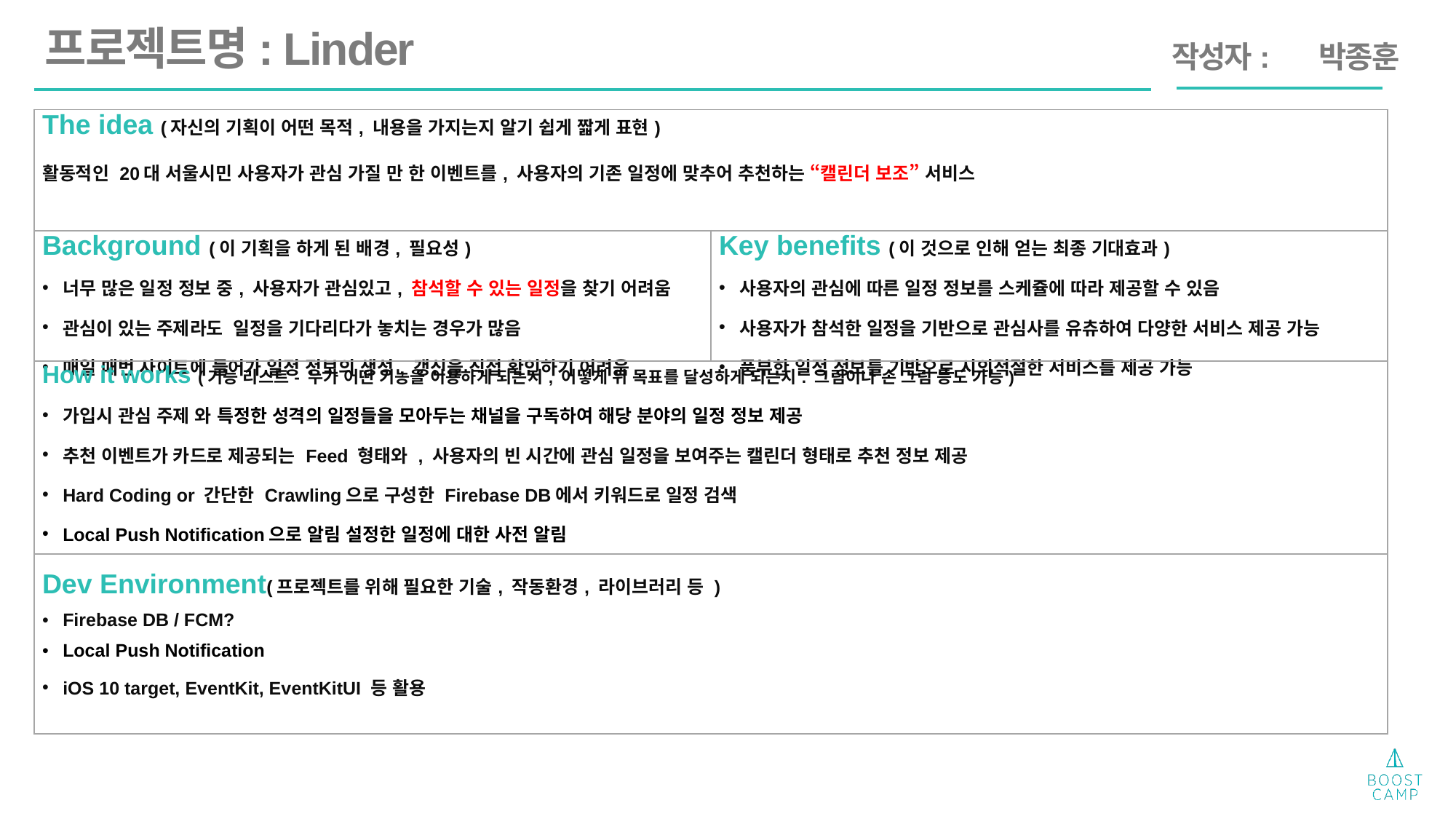

프로젝트명: Linder
작성자:      박종훈
| The idea (자신의 기획이 어떤 목적, 내용을 가지는지 알기 쉽게 짧게 표현)   활동적인 20대 서울시민 사용자가 관심 가질 만 한 이벤트를, 사용자의 기존 일정에 맞추어 추천하는 “캘린더 보조” 서비스 |  |
| --- | --- |
| Background (이 기획을 하게 된 배경, 필요성) 너무 많은 일정 정보 중, 사용자가 관심있고, 참석할 수 있는 일정을 찾기 어려움 관심이 있는 주제라도 일정을 기다리다가 놓치는 경우가 많음 매일 매번 사이트에 들어가 일정 정보의 생성, 갱신을 직접 확인하기 어려움 | Key benefits (이 것으로 인해 얻는 최종 기대효과) 사용자의 관심에 따른 일정 정보를 스케쥴에 따라 제공할 수 있음 사용자가 참석한 일정을 기반으로 관심사를 유츄하여 다양한 서비스 제공 가능 풍부한 일정 정보를 기반으로 시의적절한 서비스를 제공 가능 |
| How it works (기능 리스트- 누가 어떤 기능을 이용하게 되는지, 어떻게 위 목표를 달성하게 되는지. 그림이나 손 그림 등도 가능) 가입시 관심 주제 와 특정한 성격의 일정들을 모아두는 채널을 구독하여 해당 분야의 일정 정보 제공 추천 이벤트가 카드로 제공되는 Feed 형태와 , 사용자의 빈 시간에 관심 일정을 보여주는 캘린더 형태로 추천 정보 제공 Hard Coding or 간단한 Crawling으로 구성한 Firebase DB에서 키워드로 일정 검색 Local Push Notification으로 알림 설정한 일정에 대한 사전 알림 |  |
| Dev Environment(프로젝트를 위해 필요한 기술, 작동환경, 라이브러리 등 ) Firebase DB / FCM? Local Push Notification iOS 10 target, EventKit, EventKitUI 등 활용 |  |